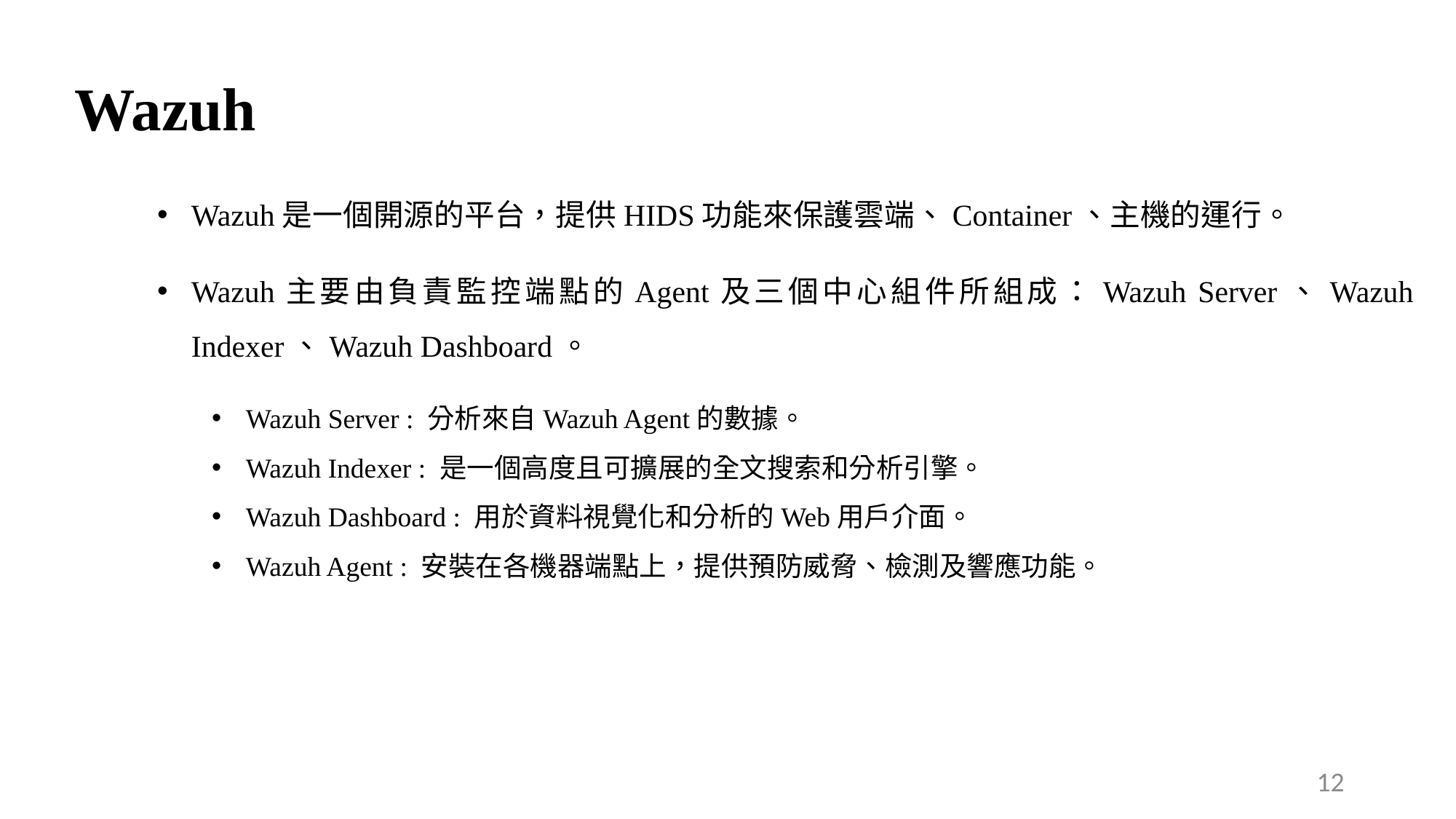

Wazuh
Wazuh是一個開源的平台，提供HIDS功能來保護雲端、Container、主機的運行。

Wazuh主要由負責監控端點的Agent及三個中心組件所組成：Wazuh Server、Wazuh Indexer、Wazuh Dashboard。

Wazuh Server : 分析來自Wazuh Agent的數據。
Wazuh Indexer : 是一個高度且可擴展的全文搜索和分析引擎。
Wazuh Dashboard : 用於資料視覺化和分析的Web用戶介面。
Wazuh Agent : 安裝在各機器端點上，提供預防威脅、檢測及響應功能。
12